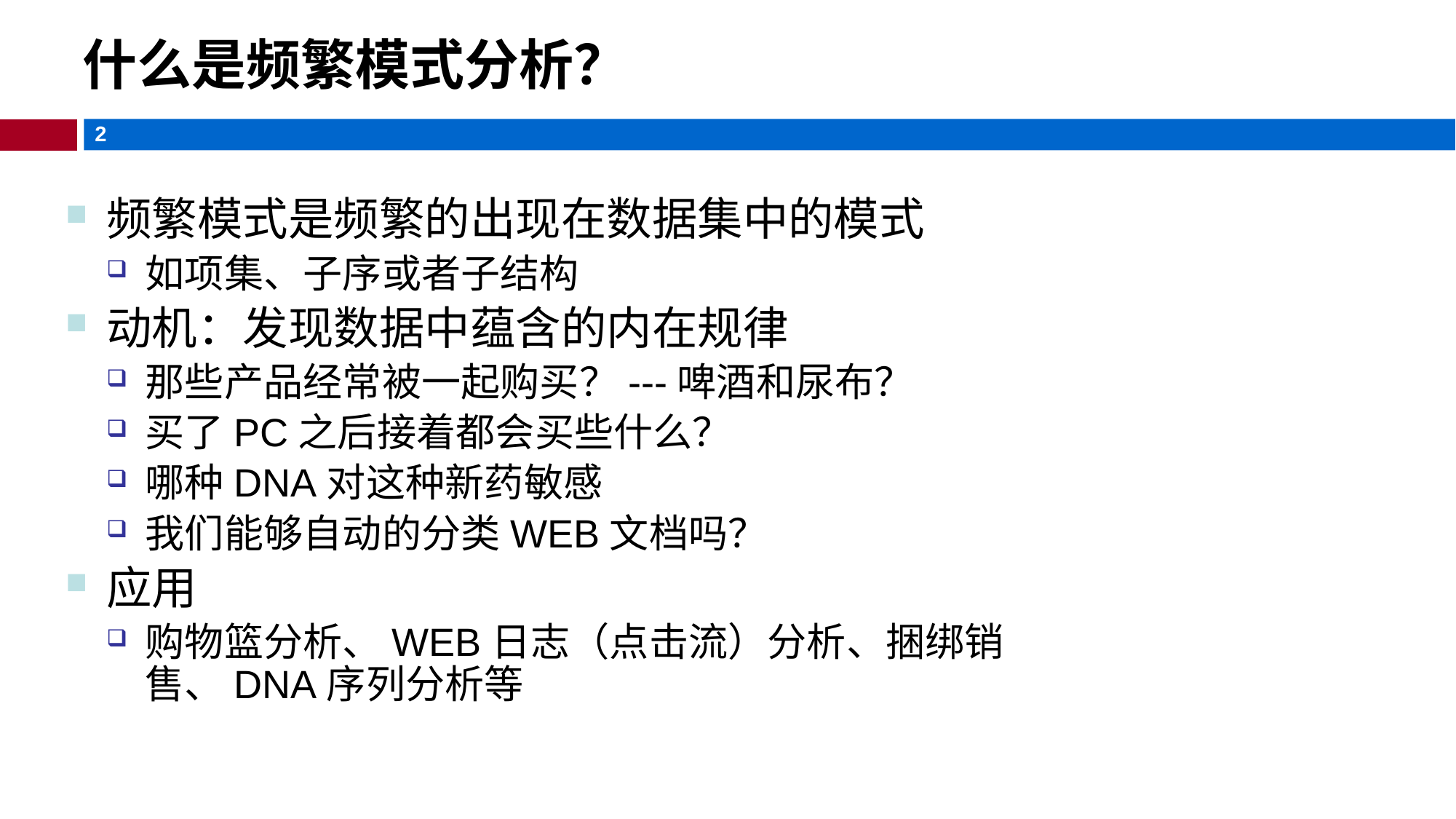

什么是频繁模式分析？
频繁模式是频繁的出现在数据集中的模式
如项集、子序或者子结构
动机：发现数据中蕴含的内在规律
那些产品经常被一起购买？---啤酒和尿布？
买了PC之后接着都会买些什么？
哪种DNA对这种新药敏感
我们能够自动的分类WEB文档吗？
应用
购物篮分析、WEB日志（点击流）分析、捆绑销售、DNA序列分析等